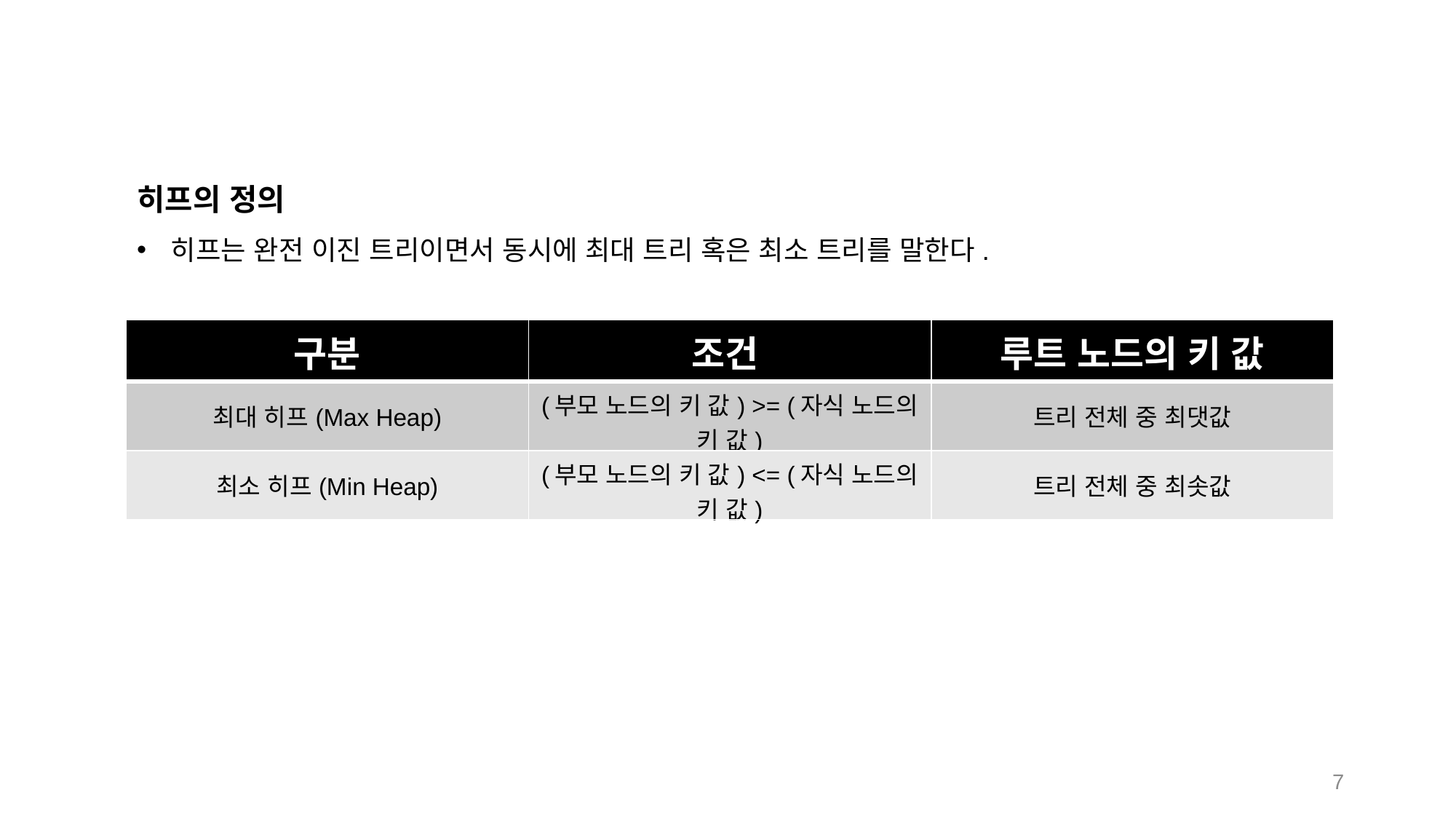

히프의 정의
히프는 완전 이진 트리이면서 동시에 최대 트리 혹은 최소 트리를 말한다.

| 구분 | 조건 | 루트 노드의 키 값 |
| --- | --- | --- |
| 최대 히프(Max Heap) | (부모 노드의 키 값) >= (자식 노드의 키 값) | 트리 전체 중 최댓값 |
| 최소 히프(Min Heap) | (부모 노드의 키 값) <= (자식 노드의 키 값) | 트리 전체 중 최솟값 |
7